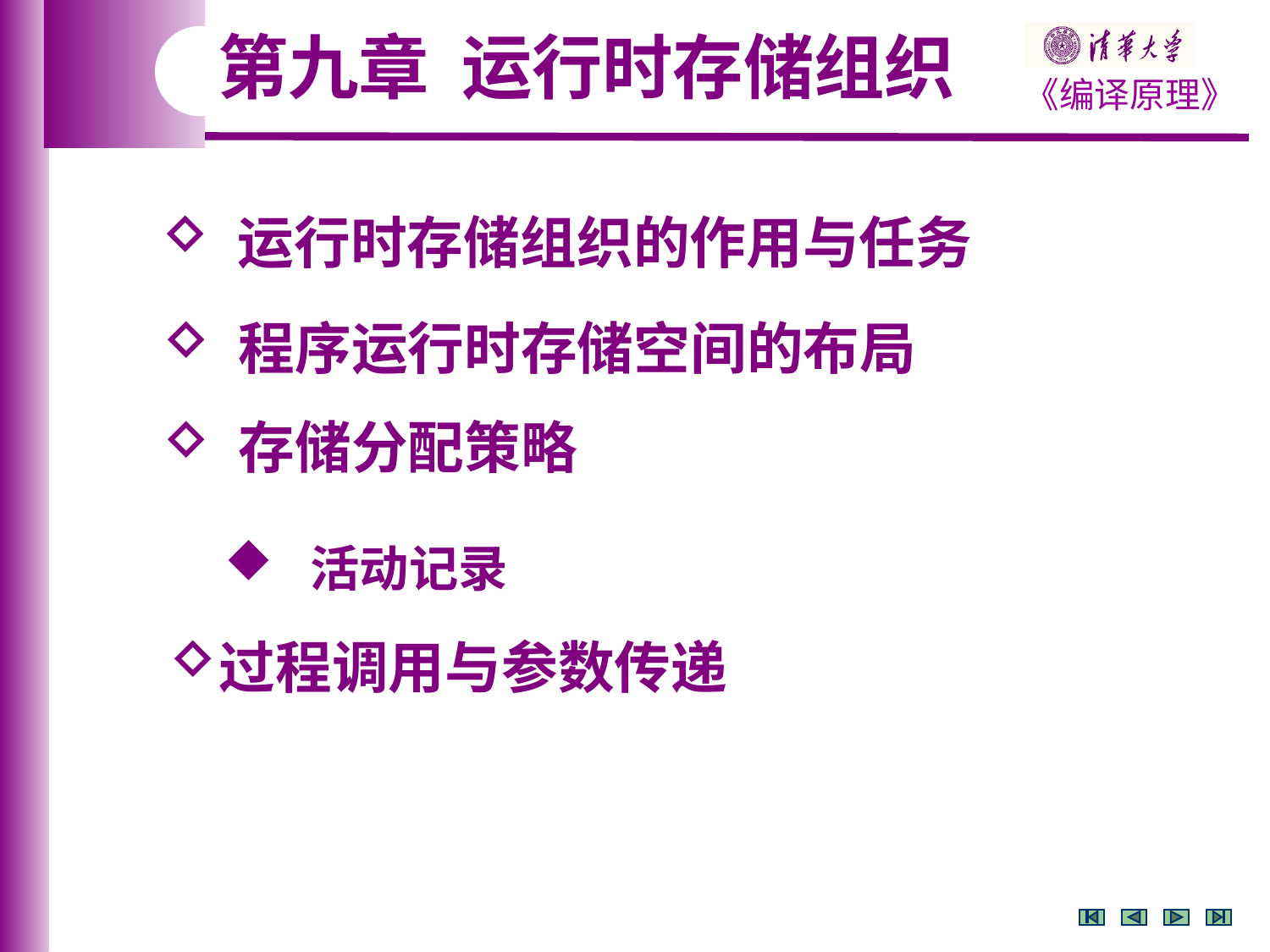

第九章  运行时存储组织
 运行时存储组织的作用与任务
 程序运行时存储空间的布局
 存储分配策略
 活动记录
过程调用与参数传递